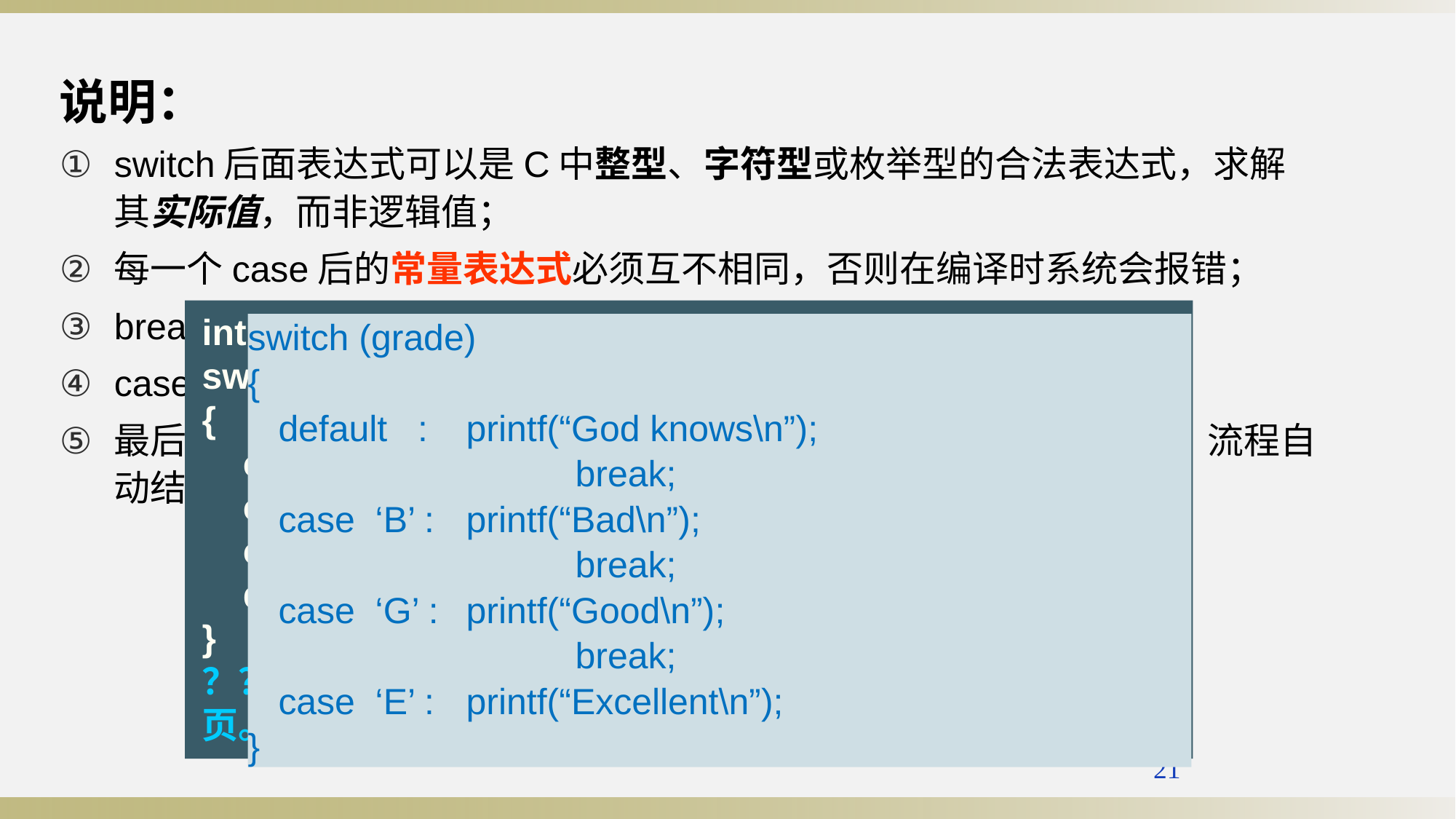

说明：
switch后面表达式可以是C中整型、字符型或枚举型的合法表达式，求解其实际值，而非逻辑值；
每一个case后的常量表达式必须互不相同，否则在编译时系统会报错；
break不是必不可少的；
case和default的出现顺序不影响执行结果；
最后一个情况（无论是case还是default）之后可以不使用break，流程自动结束switch语句。
int score；
switch (score)
{
    case  >89  :  grade='E';  break;
    case  >79  :  grade='G';  break;
    case  <60  :  grade='B';  break;
    default    :  cout<<"God knows\n";
}
？？ case后出现关系表达式是错误的！正确的表达见下页。
switch (grade)
{
   default   : 	printf(“God knows\n”);
 			break;
   case  ‘B’ : 	printf(“Bad\n”);
			break;
   case  ‘G’ : 	printf(“Good\n”);
			break;
   case  ‘E’ :	printf(“Excellent\n”);
}
21